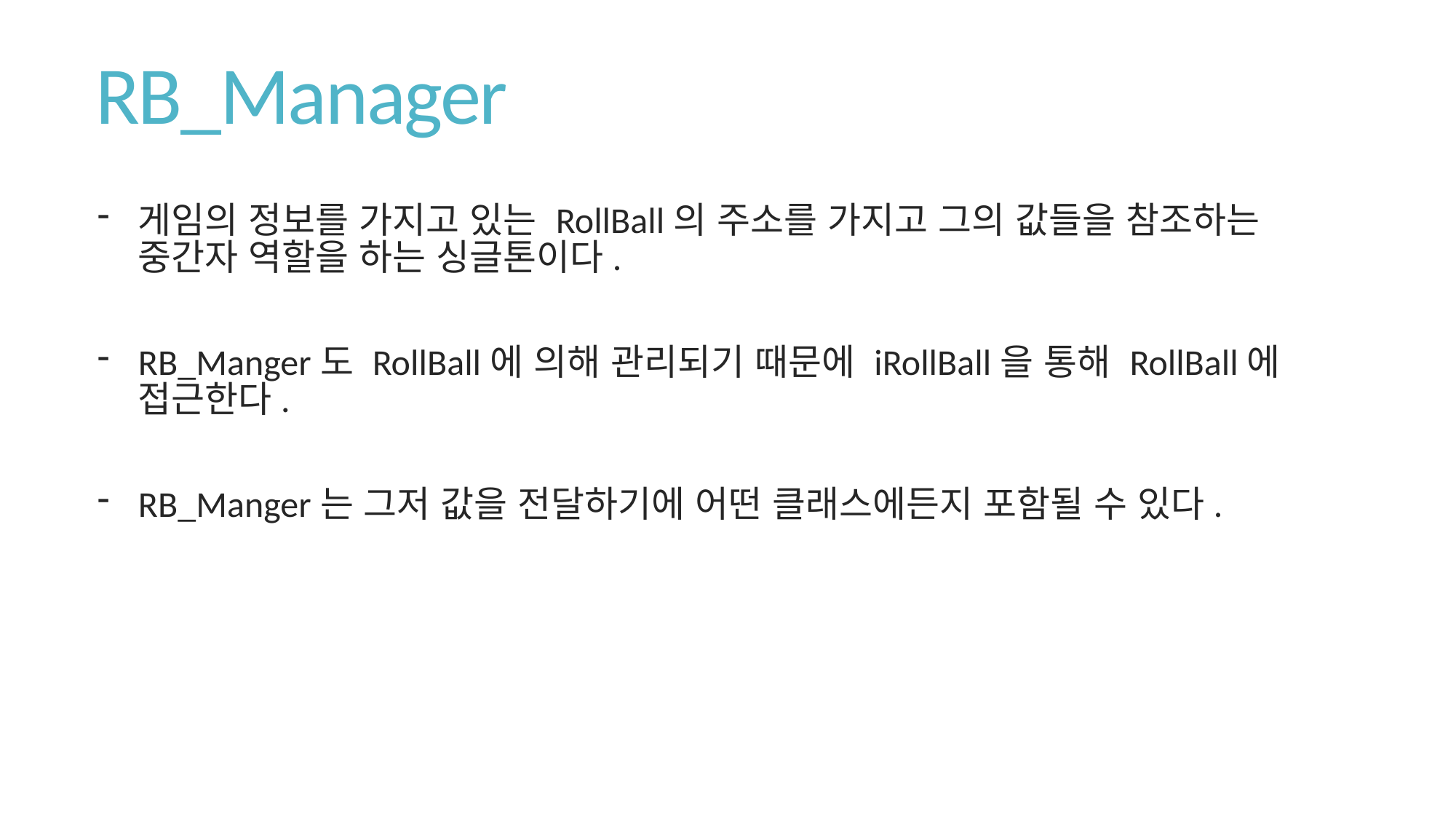

# RB_Manager
게임의 정보를 가지고 있는 RollBall의 주소를 가지고 그의 값들을 참조하는 중간자 역할을 하는 싱글톤이다.

RB_Manger도 RollBall에 의해 관리되기 때문에 iRollBall을 통해 RollBall에 접근한다.

RB_Manger는 그저 값을 전달하기에 어떤 클래스에든지 포함될 수 있다.